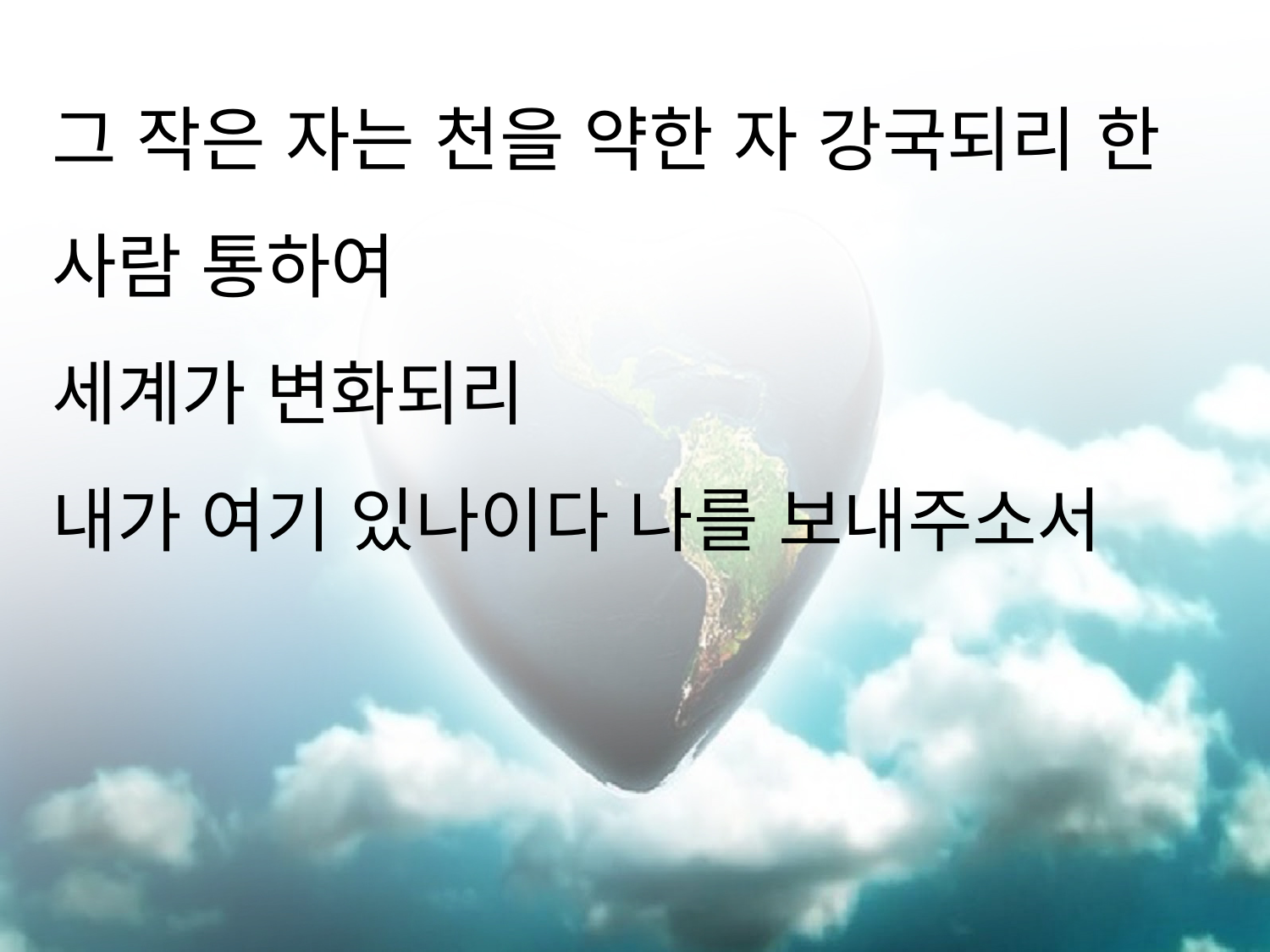

그 작은 자는 천을 약한 자 강국되리 한 사람 통하여
세계가 변화되리
내가 여기 있나이다 나를 보내주소서